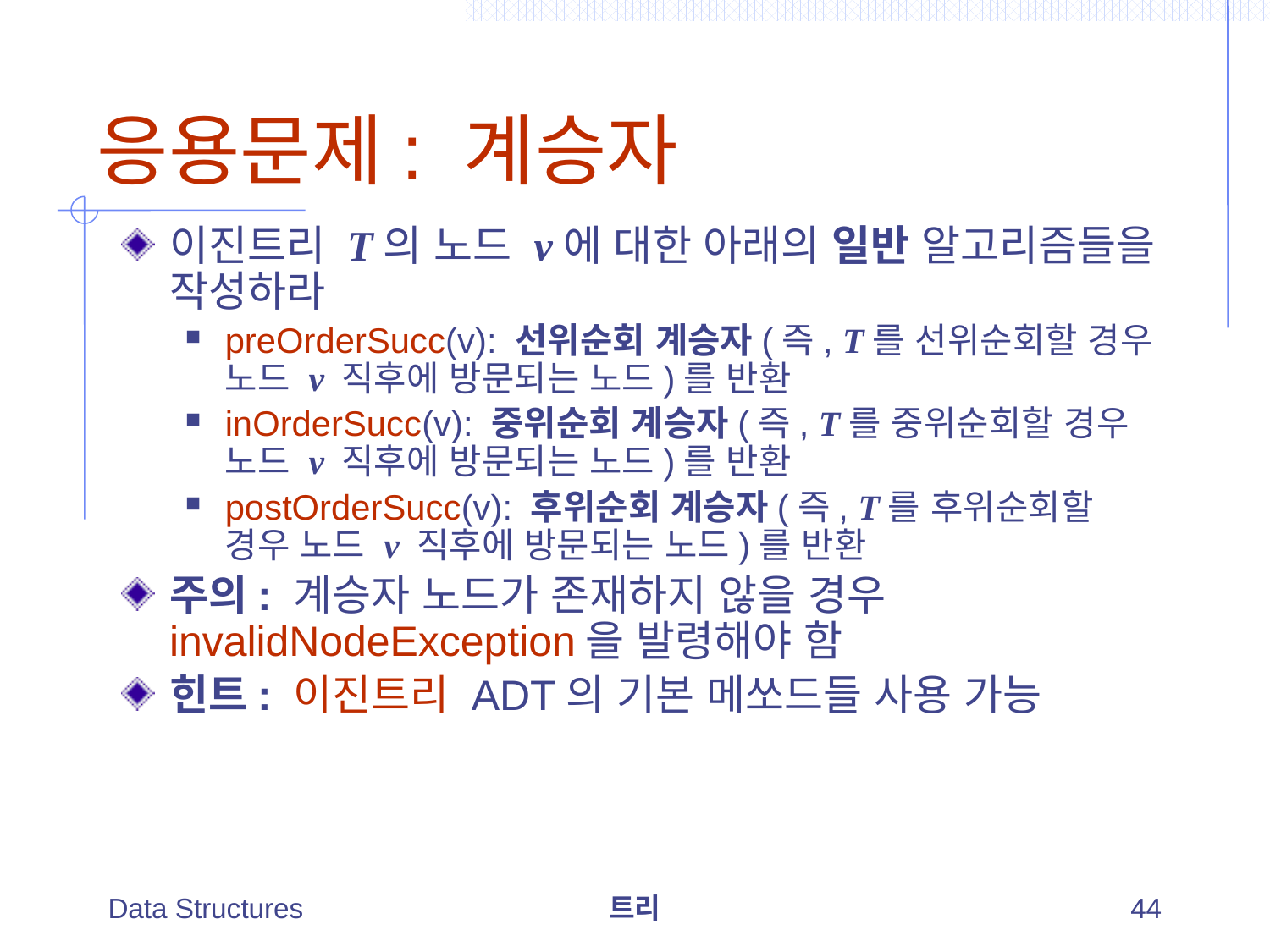

# 응용문제: 계승자
이진트리 T의 노드 v에 대한 아래의 일반 알고리즘들을 작성하라
preOrderSucc(v): 선위순회 계승자(즉, T를 선위순회할 경우 노드 v 직후에 방문되는 노드)를 반환
inOrderSucc(v): 중위순회 계승자(즉, T를 중위순회할 경우 노드 v 직후에 방문되는 노드)를 반환
postOrderSucc(v): 후위순회 계승자(즉, T를 후위순회할 경우 노드 v 직후에 방문되는 노드)를 반환
주의: 계승자 노드가 존재하지 않을 경우 invalidNodeException을 발령해야 함
힌트: 이진트리 ADT의 기본 메쏘드들 사용 가능
Data Structures
트리
44